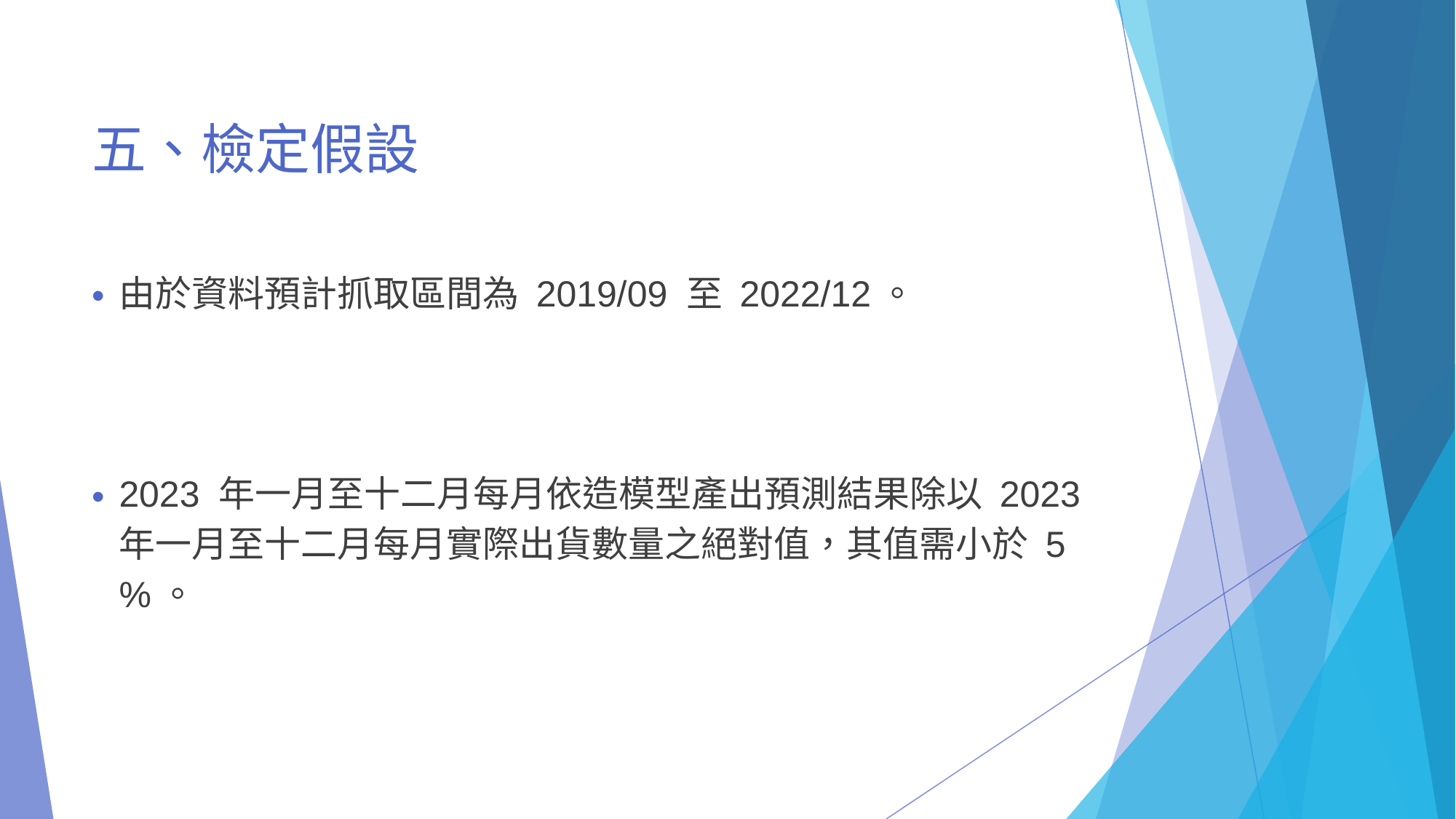

# 五、檢定假設
由於資料預計抓取區間為 2019/09 至 2022/12。

2023 年一月至十二月每月依造模型產出預測結果除以 2023 年一月至十二月每月實際出貨數量之絕對值，其值需小於 5 %。